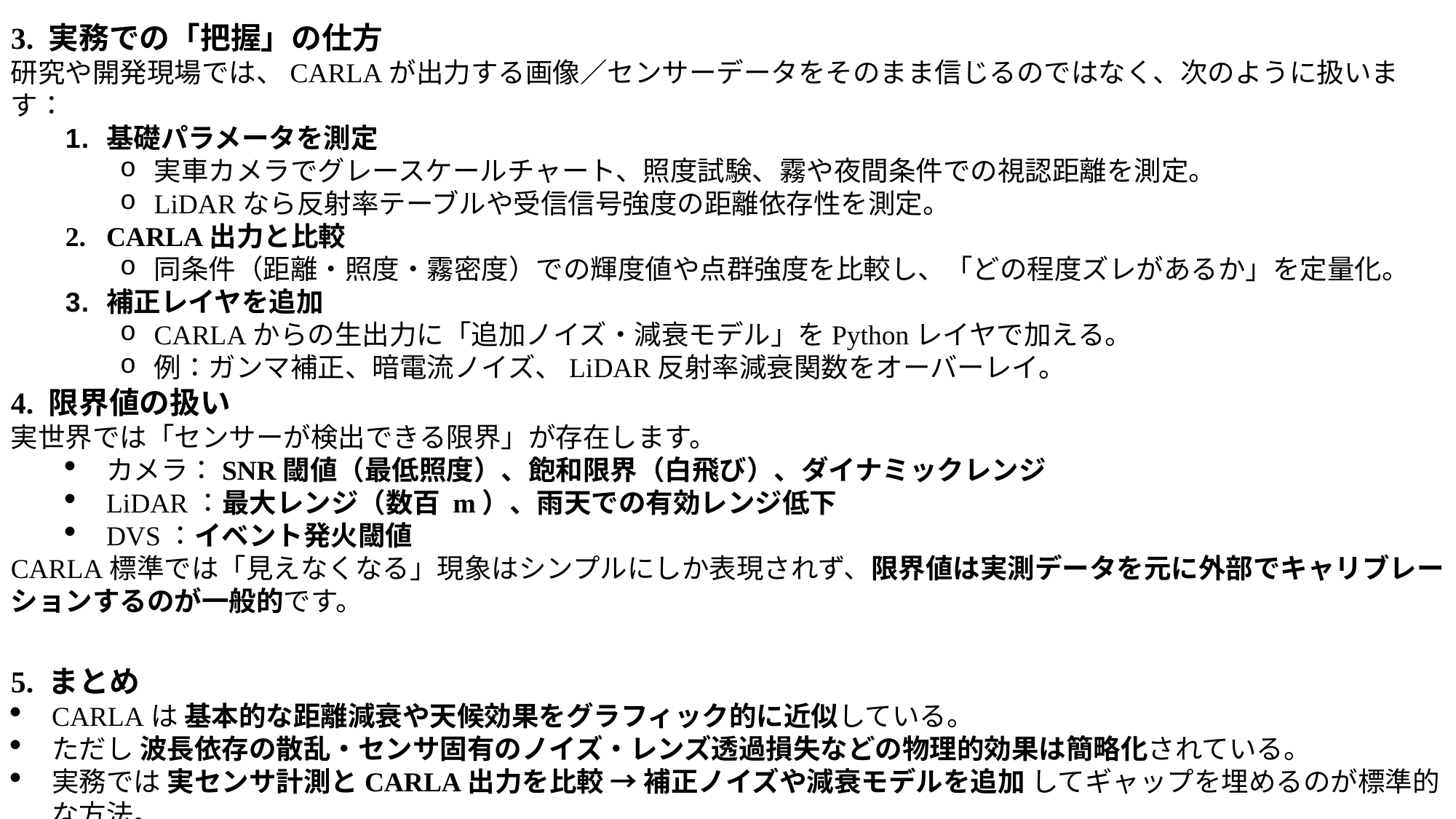

3. 実務での「把握」の仕方
研究や開発現場では、CARLAが出力する画像／センサーデータをそのまま信じるのではなく、次のように扱います：
基礎パラメータを測定
実車カメラでグレースケールチャート、照度試験、霧や夜間条件での視認距離を測定。
LiDARなら反射率テーブルや受信信号強度の距離依存性を測定。
CARLA出力と比較
同条件（距離・照度・霧密度）での輝度値や点群強度を比較し、「どの程度ズレがあるか」を定量化。
補正レイヤを追加
CARLAからの生出力に「追加ノイズ・減衰モデル」をPythonレイヤで加える。
例：ガンマ補正、暗電流ノイズ、LiDAR反射率減衰関数をオーバーレイ。
4. 限界値の扱い
実世界では「センサーが検出できる限界」が存在します。
カメラ：SNR閾値（最低照度）、飽和限界（白飛び）、ダイナミックレンジ
LiDAR：最大レンジ（数百 m）、雨天での有効レンジ低下
DVS：イベント発火閾値
CARLA標準では「見えなくなる」現象はシンプルにしか表現されず、限界値は実測データを元に外部でキャリブレーションするのが一般的です。
5. まとめ
CARLAは 基本的な距離減衰や天候効果をグラフィック的に近似している。
ただし 波長依存の散乱・センサ固有のノイズ・レンズ透過損失などの物理的効果は簡略化されている。
実務では 実センサ計測とCARLA出力を比較 → 補正ノイズや減衰モデルを追加 してギャップを埋めるのが標準的な方法。